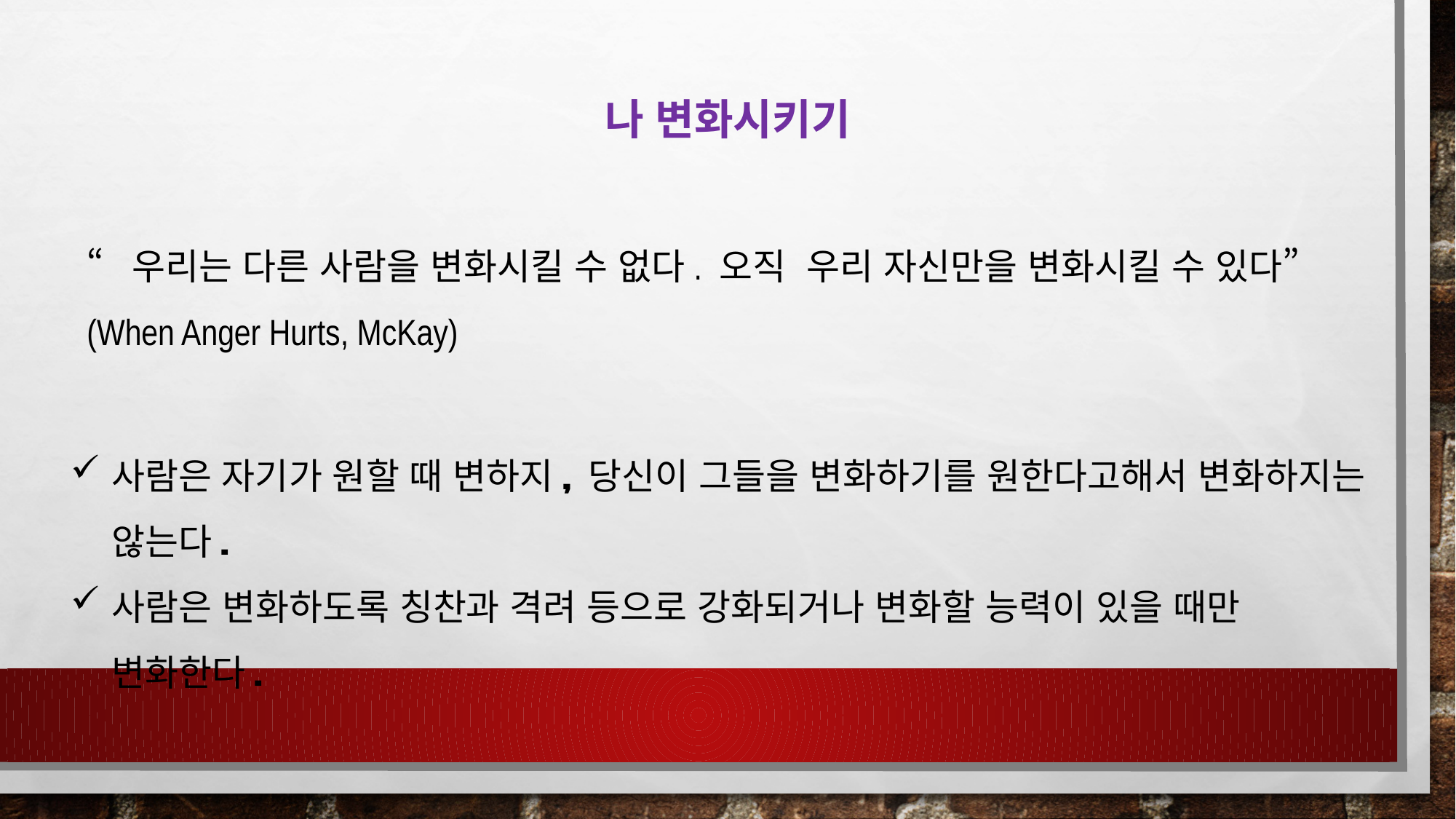

나 변화시키기
“우리는 다른 사람을 변화시킬 수 없다. 오직  우리 자신만을 변화시킬 수 있다” (When Anger Hurts, McKay)
사람은 자기가 원할 때 변하지, 당신이 그들을 변화하기를 원한다고해서 변화하지는 않는다.
사람은 변화하도록 칭찬과 격려 등으로 강화되거나 변화할 능력이 있을 때만 변화한다.